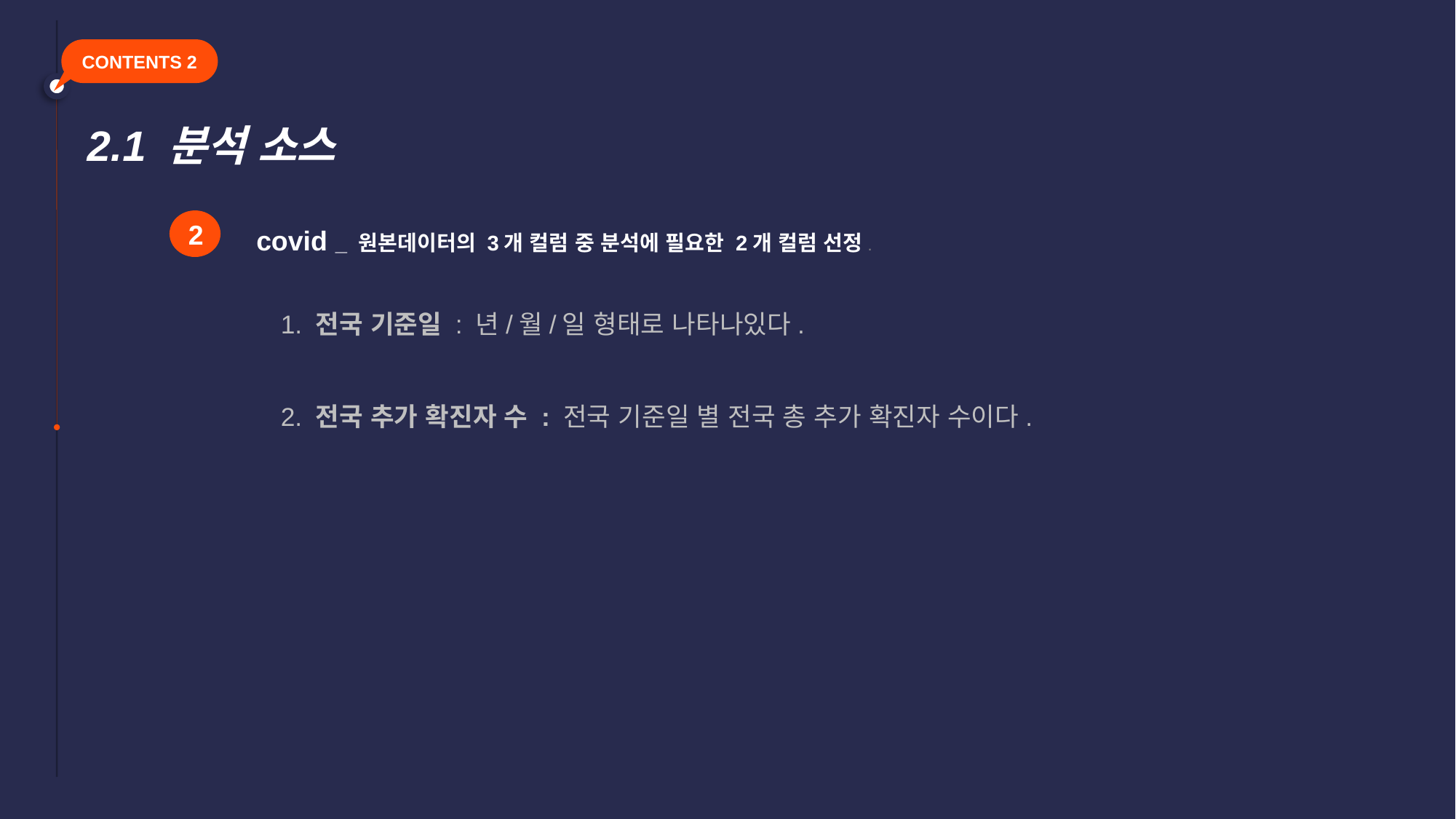

CONTENTS 2

2.1 분석 소스
covid _ 원본데이터의 3개 컬럼 중 분석에 필요한 2개 컬럼 선정.
2
1. 전국 기준일 : 년/월/일 형태로 나타나있다.

2. 전국 추가 확진자 수 : 전국 기준일 별 전국 총 추가 확진자 수이다.